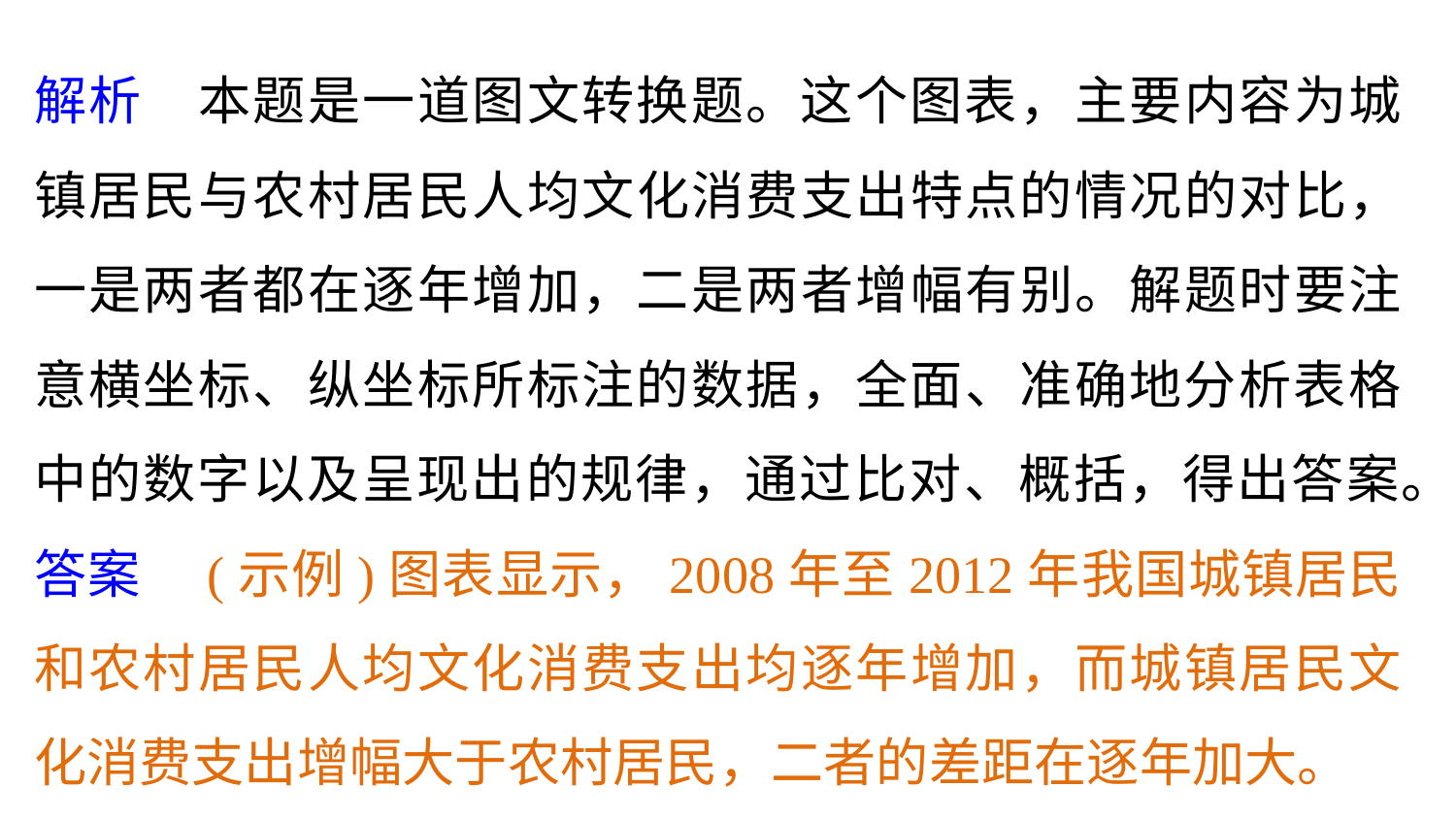

解析　本题是一道图文转换题。这个图表，主要内容为城镇居民与农村居民人均文化消费支出特点的情况的对比，一是两者都在逐年增加，二是两者增幅有别。解题时要注意横坐标、纵坐标所标注的数据，全面、准确地分析表格中的数字以及呈现出的规律，通过比对、概括，得出答案。
答案　(示例)图表显示，2008年至2012年我国城镇居民和农村居民人均文化消费支出均逐年增加，而城镇居民文化消费支出增幅大于农村居民，二者的差距在逐年加大。